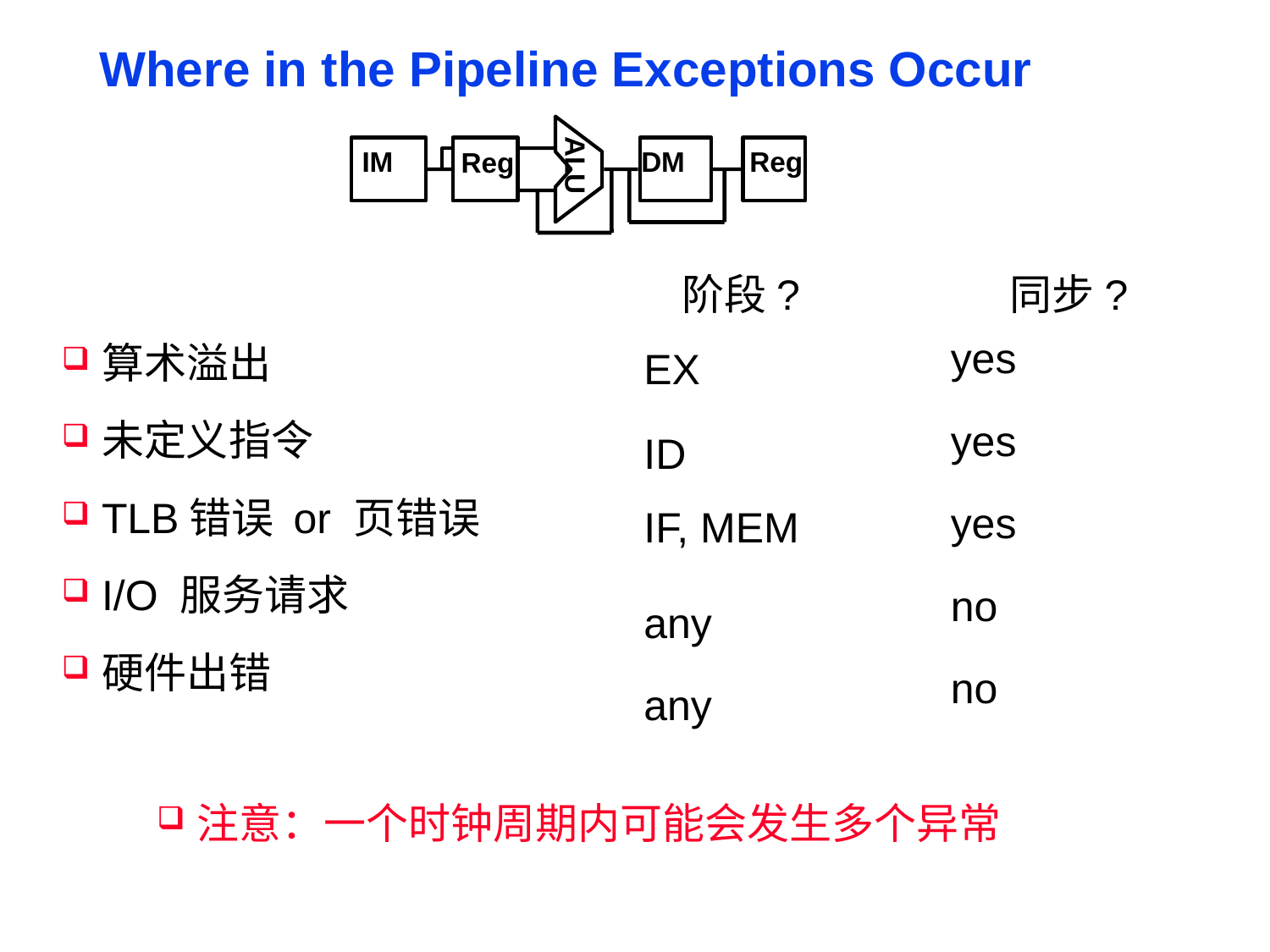

# Where in the Pipeline Exceptions Occur

ALU

IM

DM
Reg
Reg

阶段?
同步?
yes
yes
yes
no
no
算术溢出
未定义指令
TLB错误 or 页错误
I/O 服务请求
硬件出错
EX
ID
IF, MEM
any
any
注意：一个时钟周期内可能会发生多个异常